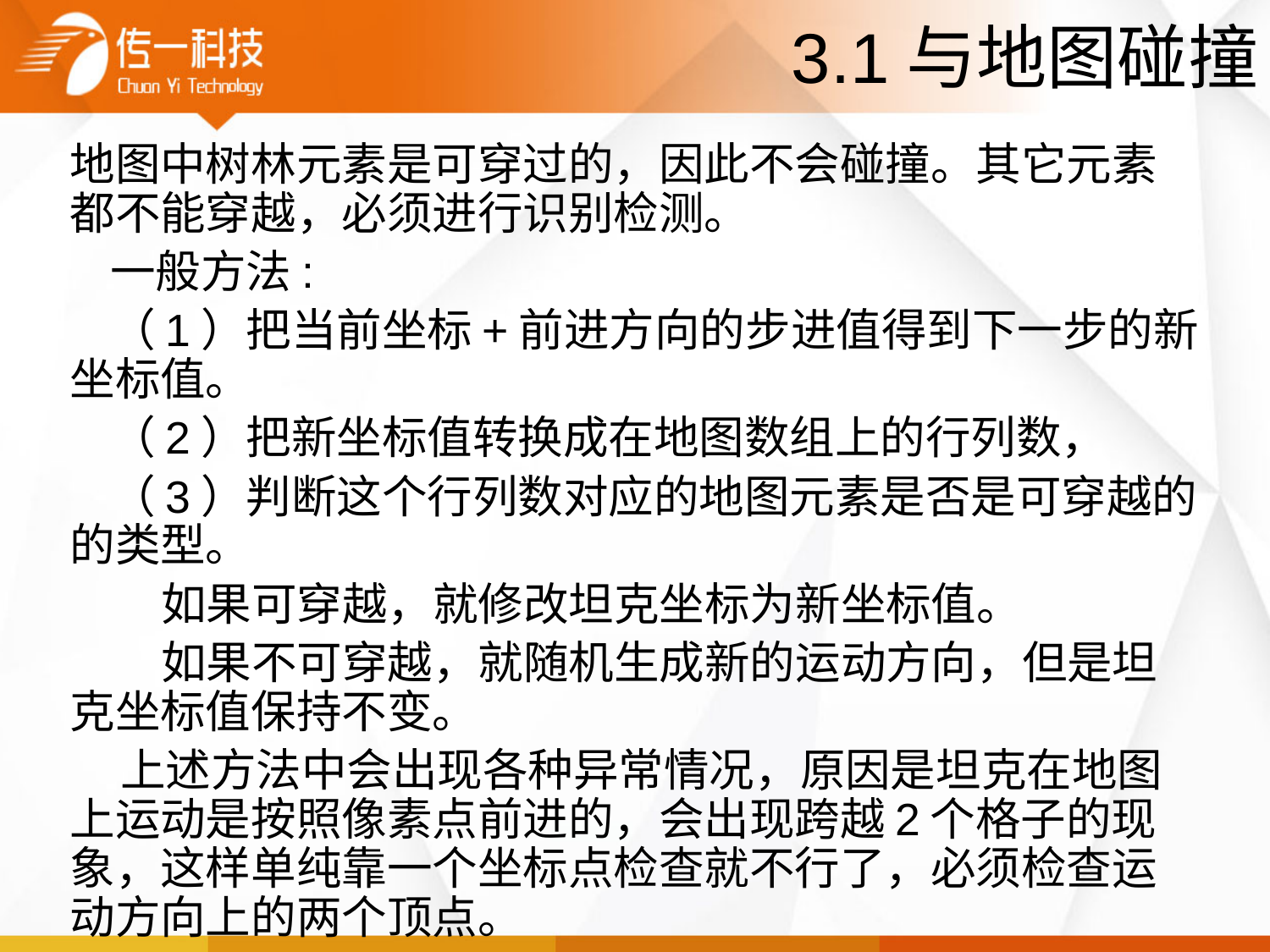

3.1与地图碰撞
地图中树林元素是可穿过的，因此不会碰撞。其它元素都不能穿越，必须进行识别检测。
   一般方法:
   （1）把当前坐标+前进方向的步进值得到下一步的新坐标值。
   （2）把新坐标值转换成在地图数组上的行列数，
   （3）判断这个行列数对应的地图元素是否是可穿越的的类型。
        如果可穿越，就修改坦克坐标为新坐标值。
        如果不可穿越，就随机生成新的运动方向，但是坦克坐标值保持不变。
    上述方法中会出现各种异常情况，原因是坦克在地图上运动是按照像素点前进的，会出现跨越2个格子的现象，这样单纯靠一个坐标点检查就不行了，必须检查运动方向上的两个顶点。